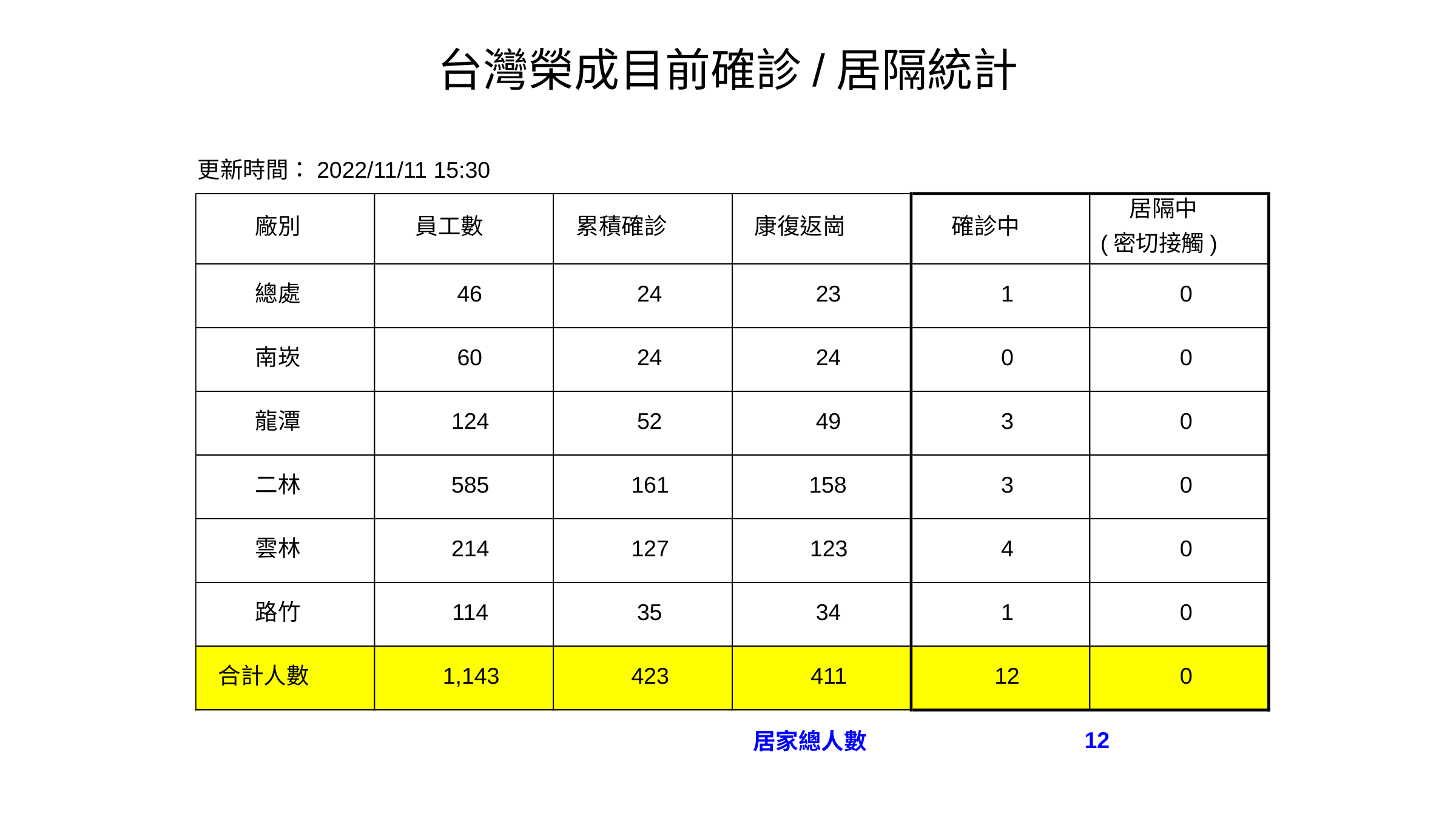

台灣榮成目前確診/居隔統計

更新時間：2022/11/11 15:30

居隔中

廠別
員工數
累積確診
康復返崗
確診中
(密切接觸)

總處
46
24
23
1
0

南崁
60
24
24
0
0

龍潭
124
52
49
3
0

二林
585
161
158
3
0

雲林
214
127
123
4
0

路竹
114
35
34
1
0

合計人數
1,143
423
411
12
0

12
居家總人數